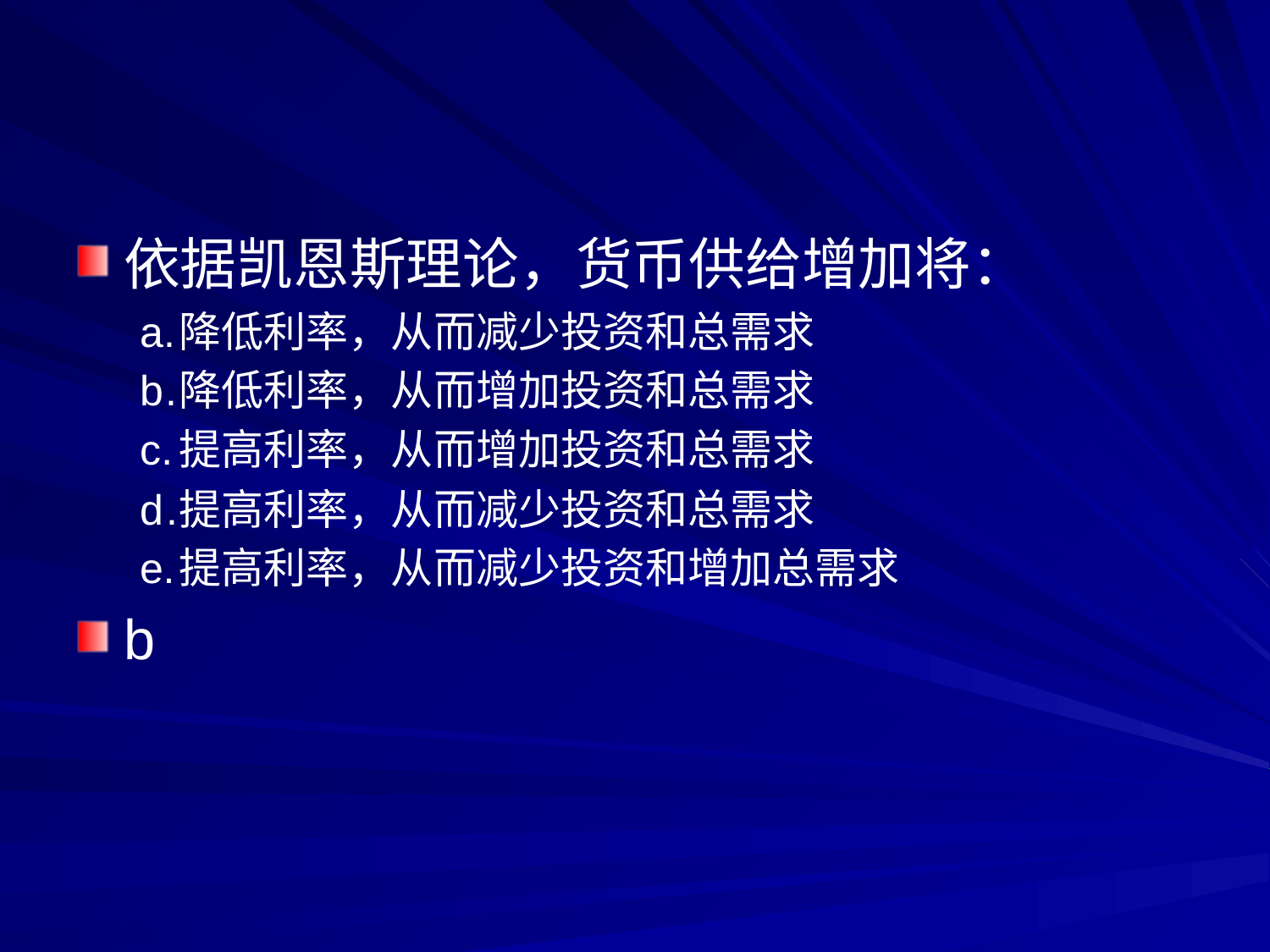

#
依据凯恩斯理论，货币供给增加将：
降低利率，从而减少投资和总需求
降低利率，从而增加投资和总需求
提高利率，从而增加投资和总需求
提高利率，从而减少投资和总需求
提高利率，从而减少投资和增加总需求
b